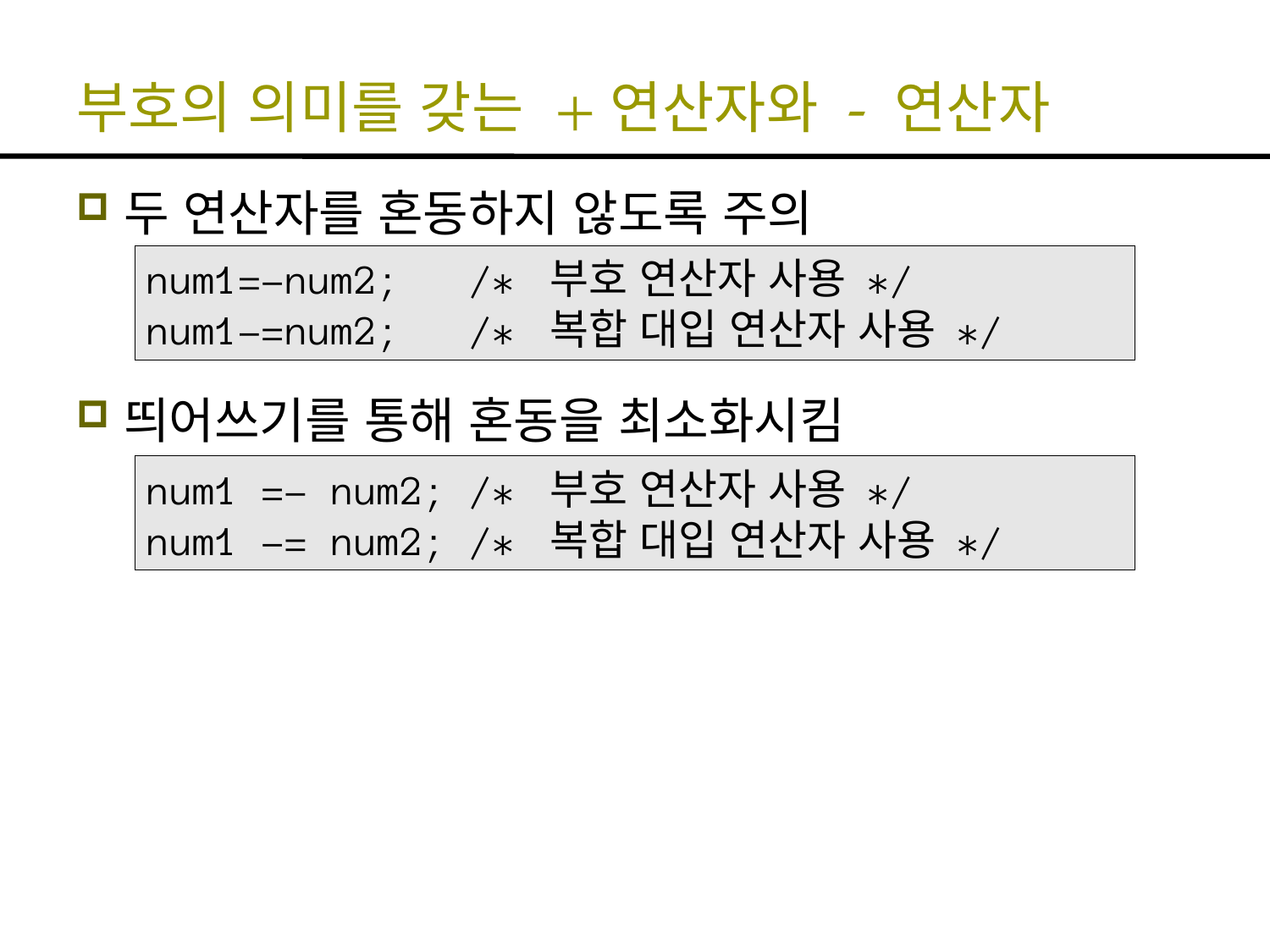

# 부호의 의미를 갖는 +연산자와 - 연산자
두 연산자를 혼동하지 않도록 주의

띄어쓰기를 통해 혼동을 최소화시킴
num1=-num2;   /* 부호 연산자 사용 */
num1-=num2;   /* 복합 대입 연산자 사용 */
num1 =- num2; /* 부호 연산자 사용 */
num1 -= num2; /* 복합 대입 연산자 사용 */